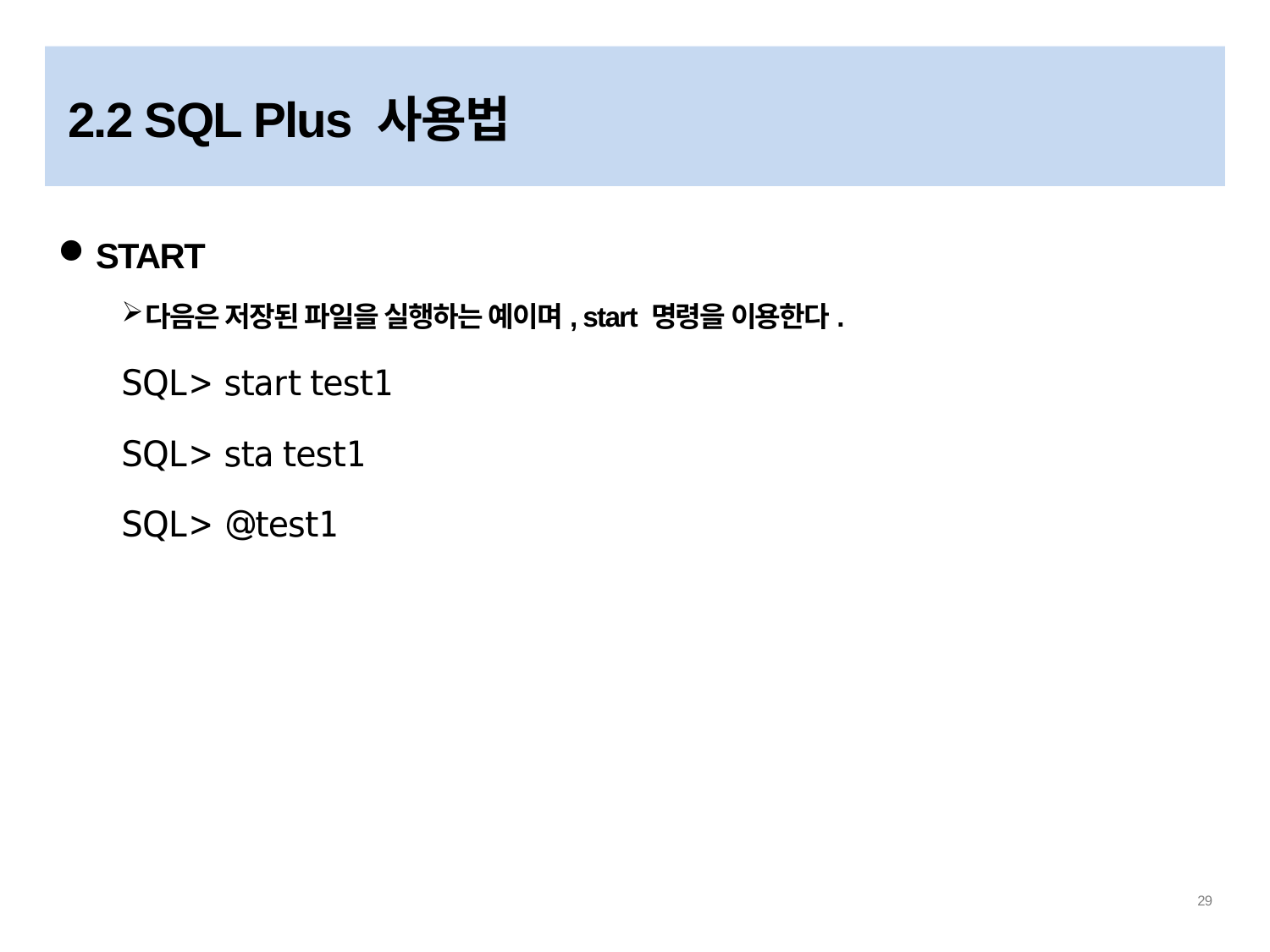

# 2.2 SQL Plus 사용법
START
다음은 저장된 파일을 실행하는 예이며, start 명령을 이용한다.
       SQL> start test1
       SQL> sta test1
       SQL> @test1